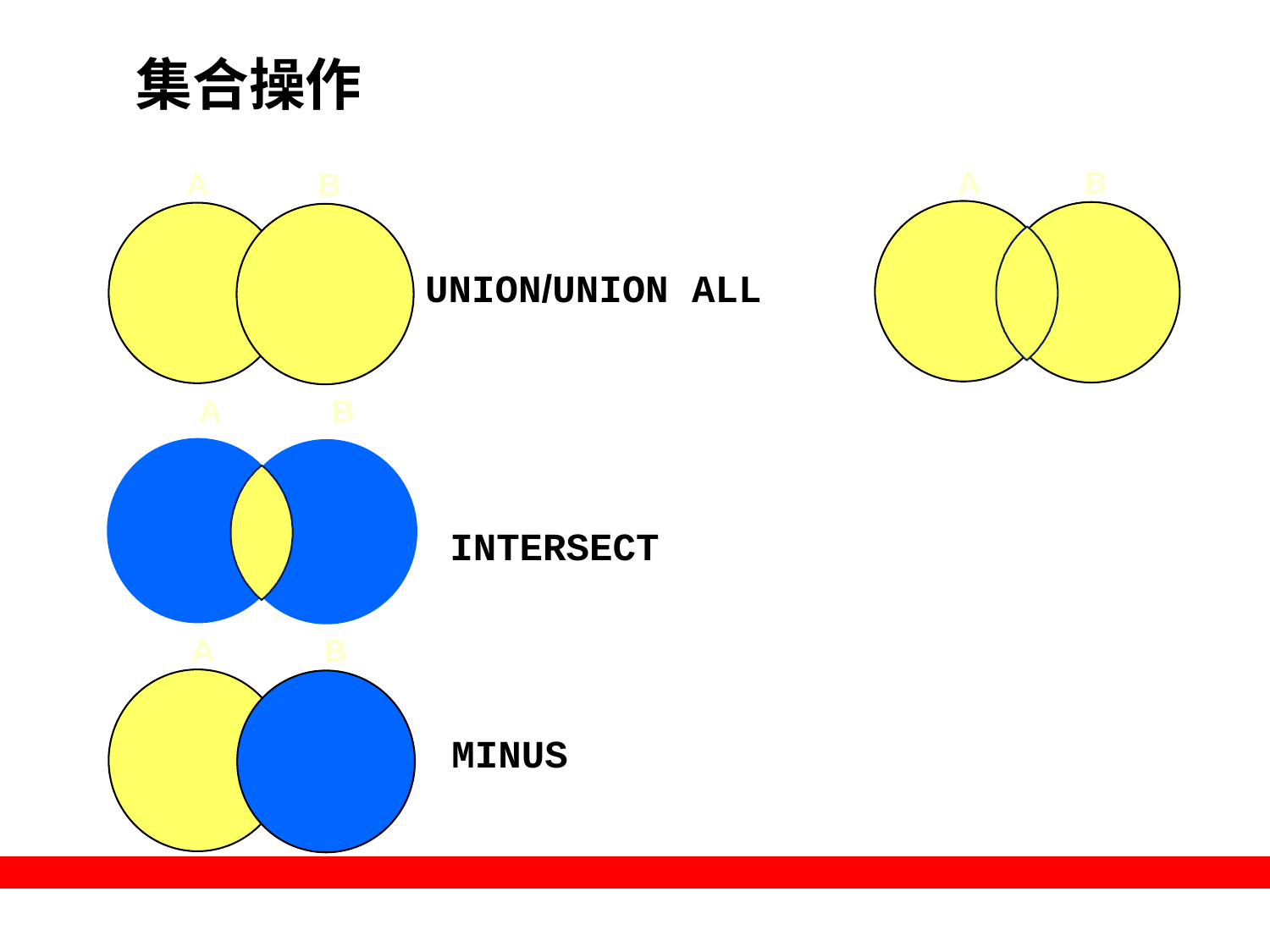

# 集合操作
A
B
A
B

UNION/UNION ALL
A
B

INTERSECT
A
B

MINUS